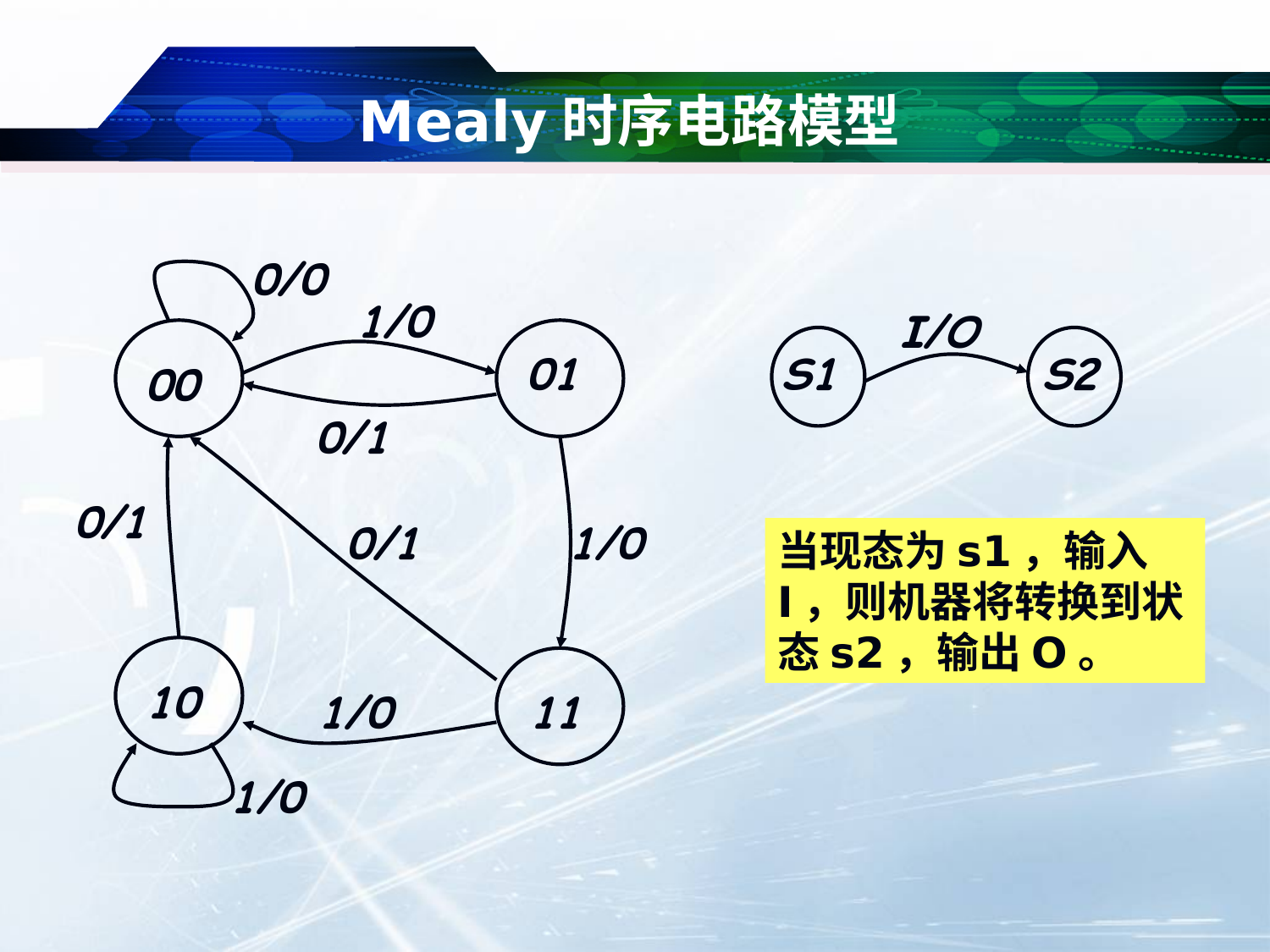

# Mealy时序电路模型
0/0

1/0
I/O

01
S1
S2
00

0/1

0/1
0/1
1/0
当现态为s1，输入I，则机器将转换到状态s2，输出O。

10
1/0
11

1/0